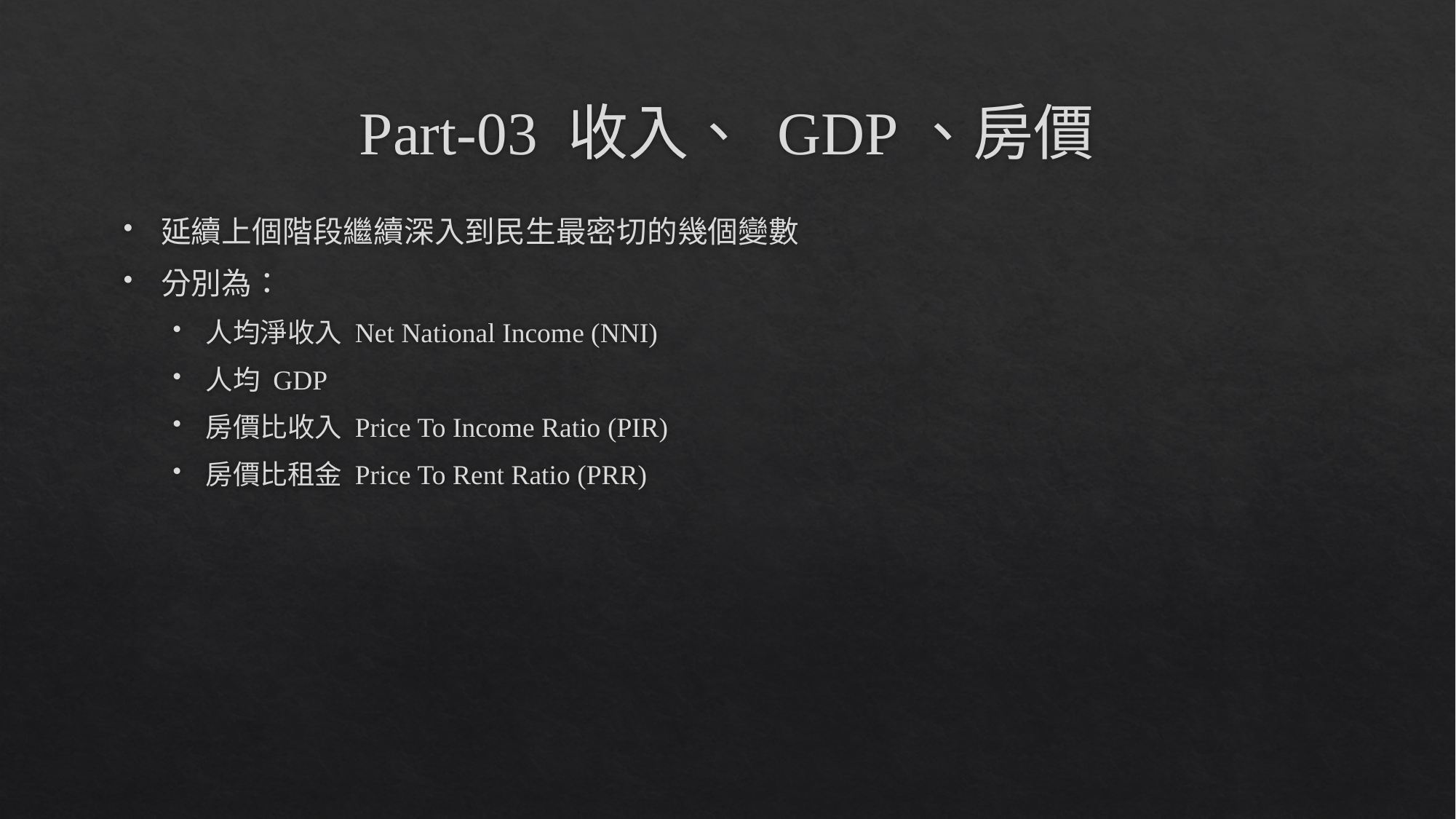

# Part-03 收入、 GDP、房價
延續上個階段繼續深入到民生最密切的幾個變數
分別為：
人均淨收入 Net National Income (NNI)
人均 GDP
房價比收入 Price To Income Ratio (PIR)
房價比租金 Price To Rent Ratio (PRR)